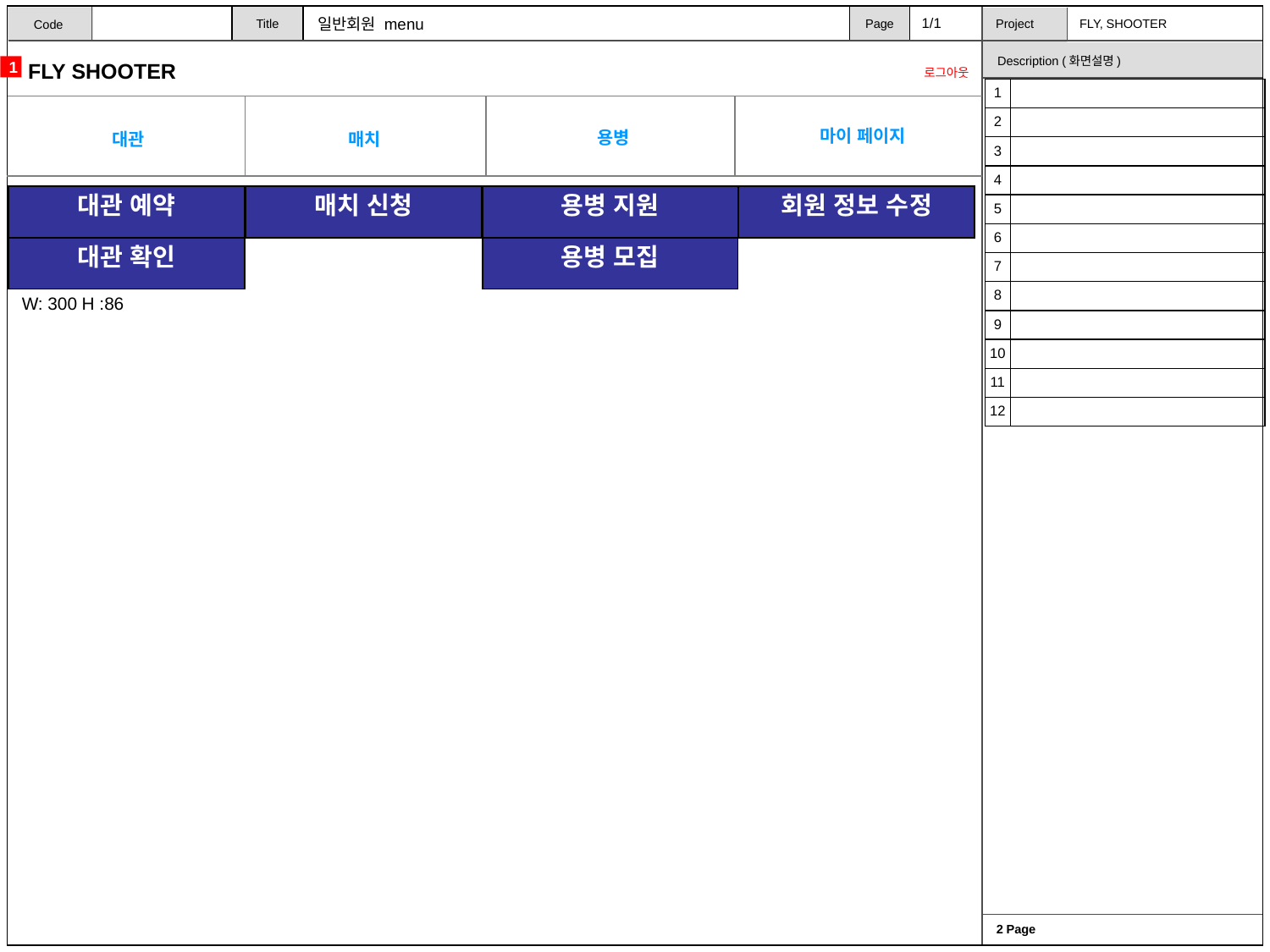

1/1
일반회원 menu
1
| 1 |  |
| --- | --- |
| 2 |  |
| 3 |  |
| 4 |  |
| 5 |  |
| 6 |  |
| 7 |  |
| 8 |  |
| 9 |  |
| 10 |  |
| 11 |  |
| 12 |  |
| 대관 예약 |
| --- |
| 대관 확인 |
| 매치 신청 |
| --- |
| 용병 지원 |
| --- |
| 용병 모집 |
| 회원 정보 수정 |
| --- |
W: 300 H :86